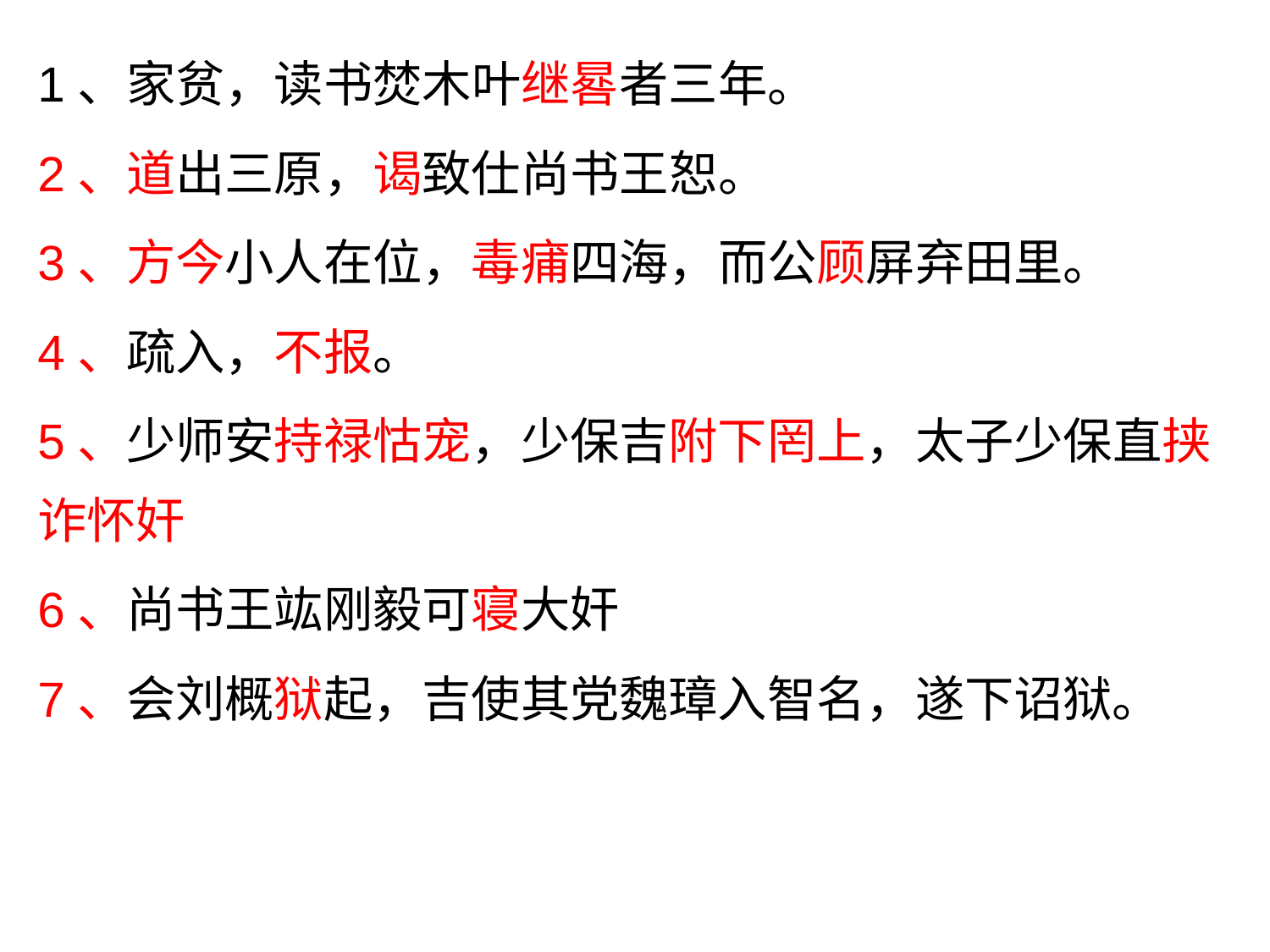

1、家贫，读书焚木叶继晷者三年。
2、道出三原，谒致仕尚书王恕。
3、方今小人在位，毒痡四海，而公顾屏弃田里。
4、疏入，不报。
5、少师安持禄怙宠，少保吉附下罔上，太子少保直挟诈怀奸
6、尚书王竑刚毅可寝大奸
7、会刘概狱起，吉使其党魏璋入智名，遂下诏狱。